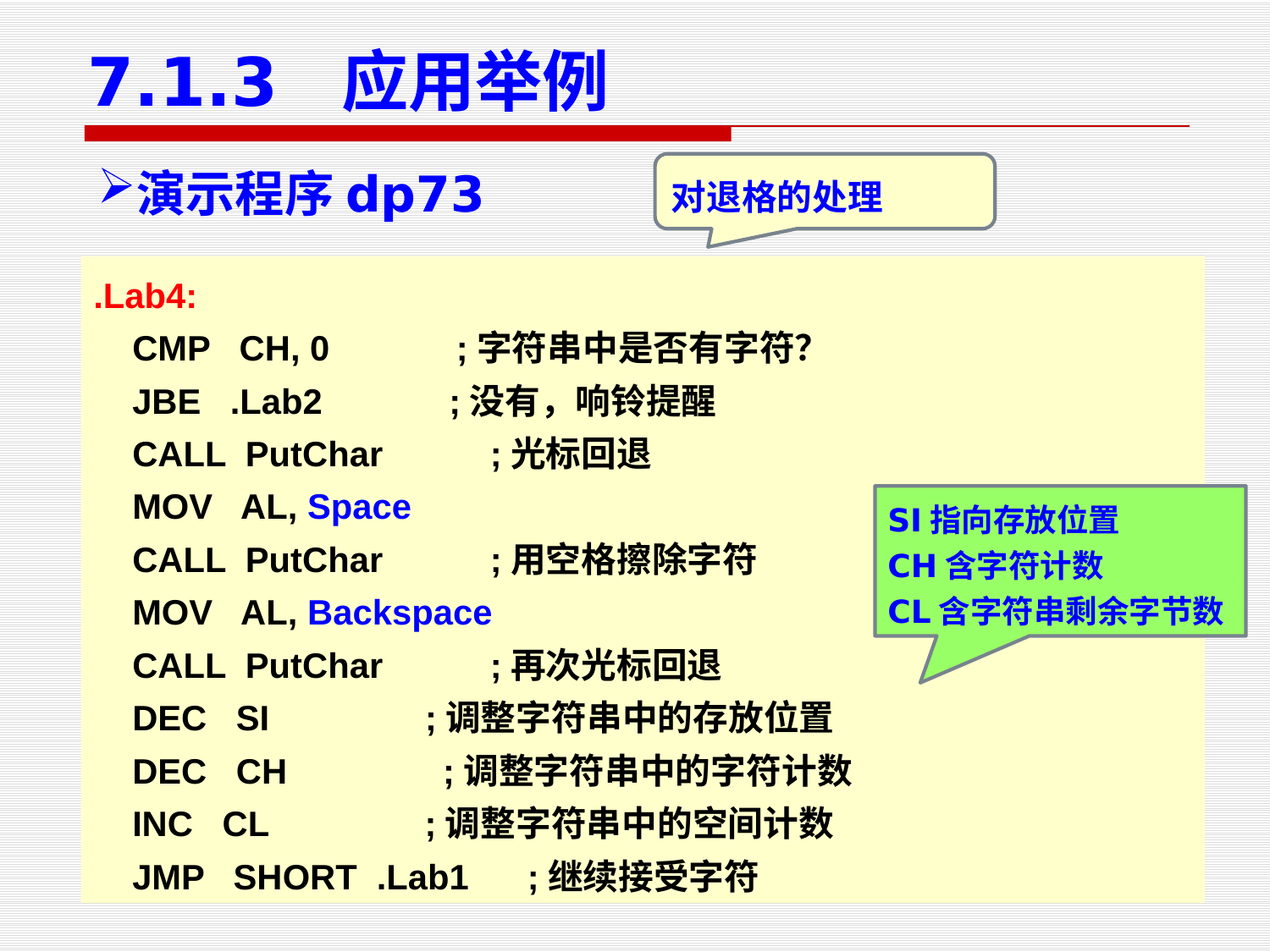

# 7.1.3  应用举例
对退格的处理
演示程序dp73
.Lab4:
    CMP   CH, 0             ;字符串中是否有字符？
    JBE   .Lab2             ;没有，响铃提醒
    CALL  PutChar           ;光标回退
    MOV   AL, Space
    CALL  PutChar           ;用空格擦除字符
    MOV   AL, Backspace
    CALL  PutChar           ;再次光标回退
    DEC   SI                ;调整字符串中的存放位置
    DEC   CH                ;调整字符串中的字符计数
    INC   CL                ;调整字符串中的空间计数
    JMP   SHORT  .Lab1      ;继续接受字符
SI指向存放位置
CH含字符计数
CL含字符串剩余字节数